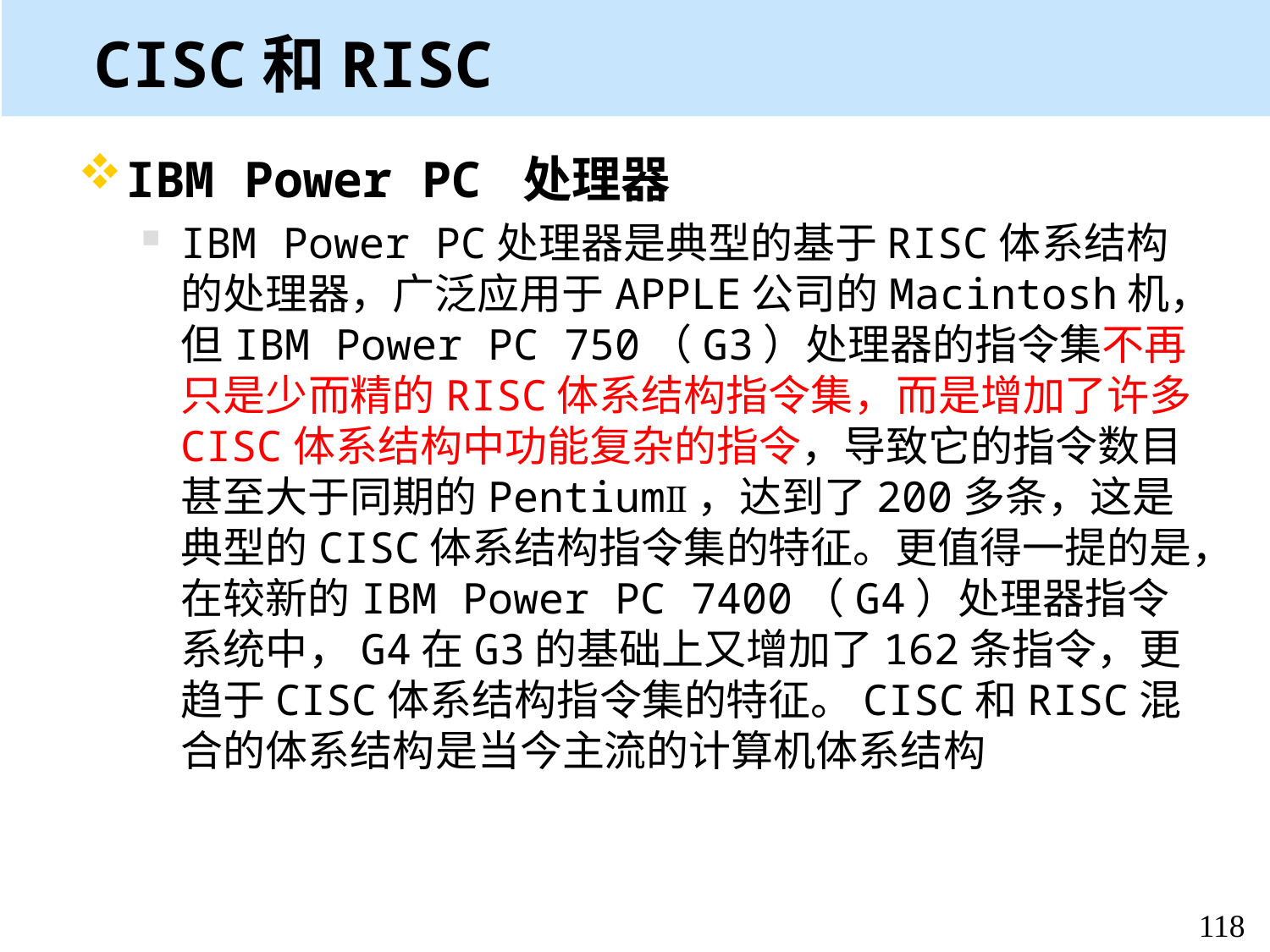

# CISC和RISC
IBM Power PC 处理器
IBM Power PC处理器是典型的基于RISC体系结构的处理器，广泛应用于APPLE公司的Macintosh机，但IBM Power PC 750（G3）处理器的指令集不再只是少而精的RISC体系结构指令集，而是增加了许多CISC体系结构中功能复杂的指令，导致它的指令数目甚至大于同期的PentiumⅡ，达到了200多条，这是典型的CISC体系结构指令集的特征。更值得一提的是，在较新的IBM Power PC 7400（G4）处理器指令系统中，G4在G3的基础上又增加了162条指令，更趋于CISC体系结构指令集的特征。CISC和RISC混合的体系结构是当今主流的计算机体系结构